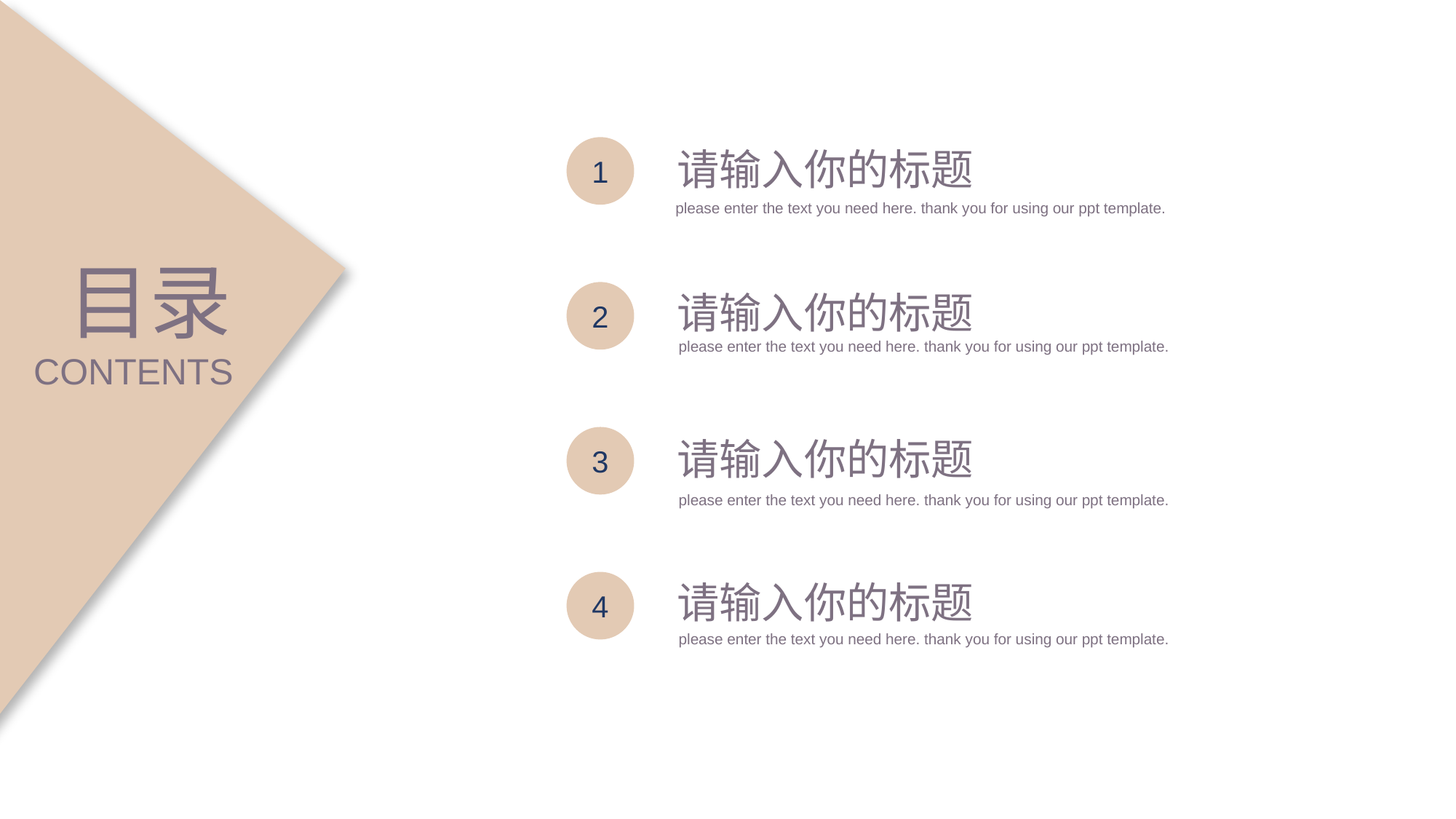

1
请输入你的标题

please enter the text you need here. thank you for using our ppt template.
目录
请输入你的标题
2
please enter the text you need here. thank you for using our ppt template.
CONTENTS
3
请输入你的标题
please enter the text you need here. thank you for using our ppt template.
请输入你的标题
4
please enter the text you need here. thank you for using our ppt template.